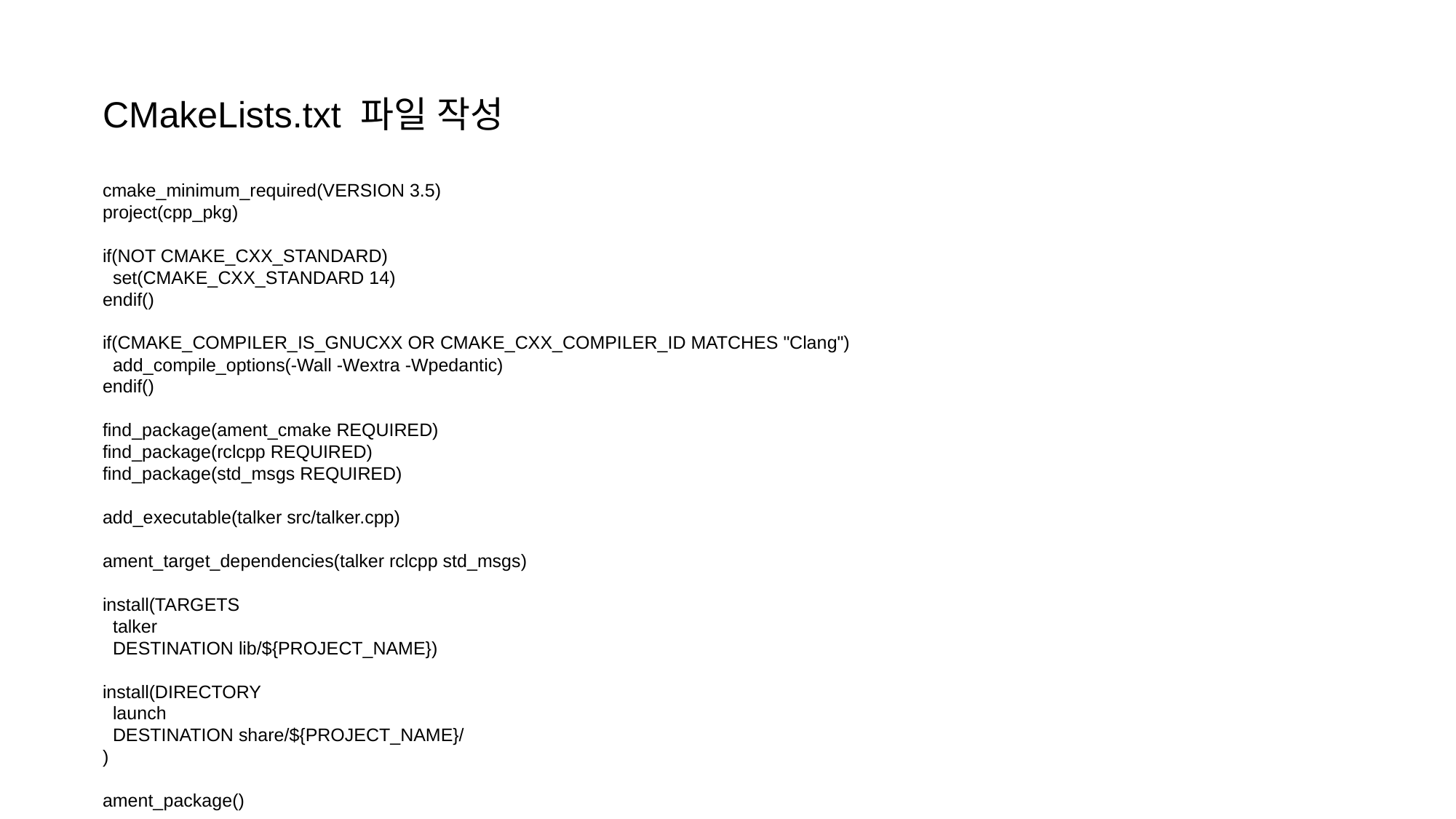

CMakeLists.txt 파일 작성

cmake_minimum_required(VERSION 3.5)
project(cpp_pkg)

if(NOT CMAKE_CXX_STANDARD)
  set(CMAKE_CXX_STANDARD 14)
endif()

if(CMAKE_COMPILER_IS_GNUCXX OR CMAKE_CXX_COMPILER_ID MATCHES "Clang")
  add_compile_options(-Wall -Wextra -Wpedantic)
endif()

find_package(ament_cmake REQUIRED)
find_package(rclcpp REQUIRED)
find_package(std_msgs REQUIRED)

add_executable(talker src/talker.cpp)

ament_target_dependencies(talker rclcpp std_msgs)

install(TARGETS
  talker
  DESTINATION lib/${PROJECT_NAME})

install(DIRECTORY
  launch
  DESTINATION share/${PROJECT_NAME}/
)

ament_package()